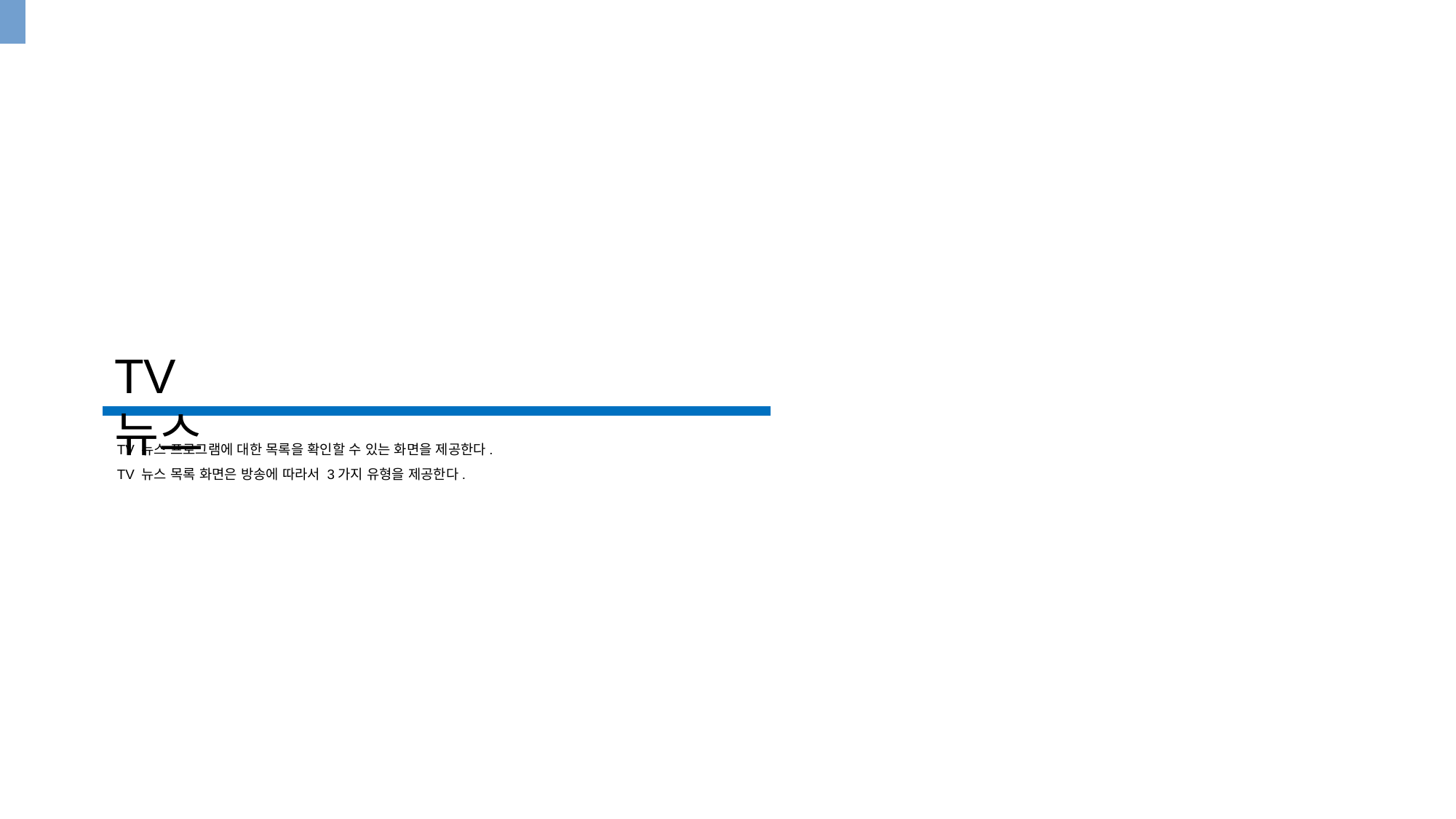

# TV 뉴스
TV 뉴스 프로그램에 대한 목록을 확인할 수 있는 화면을 제공한다.
TV 뉴스 목록 화면은 방송에 따라서 3가지 유형을 제공한다.